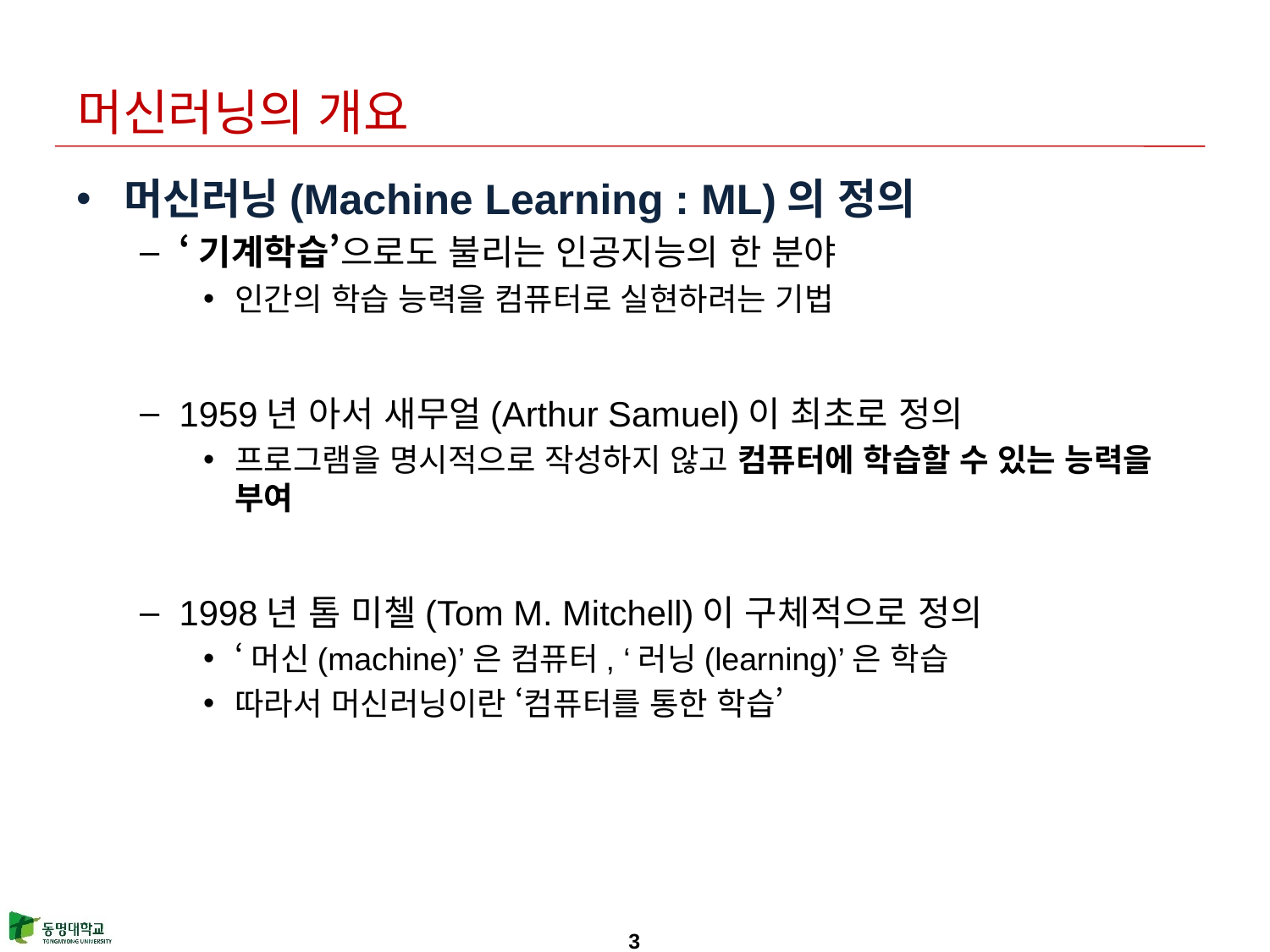

# 머신러닝의 개요
머신러닝(Machine Learning : ML)의 정의
‘기계학습’으로도 불리는 인공지능의 한 분야
인간의 학습 능력을 컴퓨터로 실현하려는 기법

1959년 아서 새무얼(Arthur Samuel)이 최초로 정의
프로그램을 명시적으로 작성하지 않고 컴퓨터에 학습할 수 있는 능력을 부여

1998년 톰 미첼(Tom M. Mitchell)이 구체적으로 정의
‘머신(machine)’은 컴퓨터, ‘러닝(learning)’은 학습
따라서 머신러닝이란 ‘컴퓨터를 통한 학습’

3